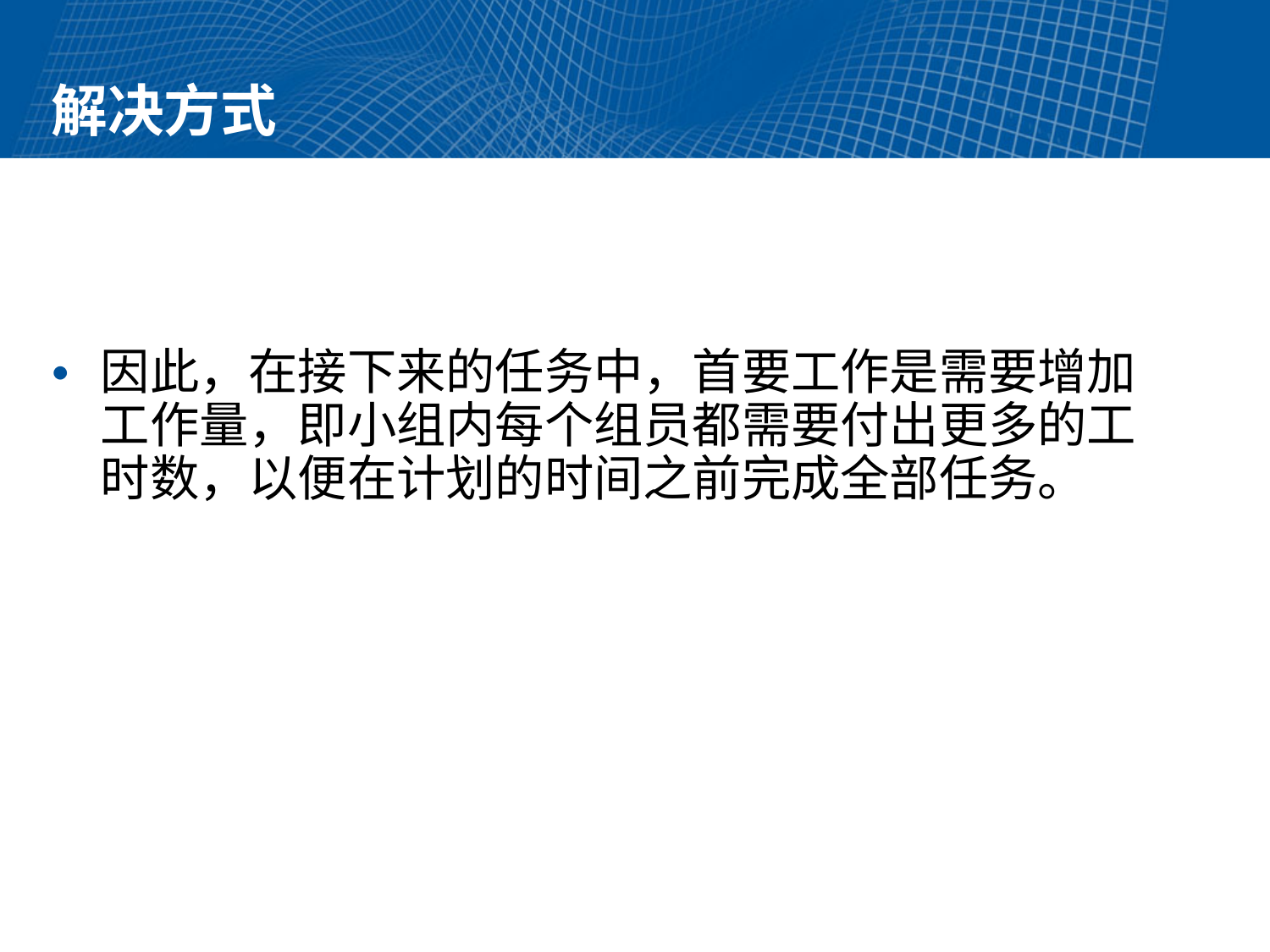

# 解决方式

因此，在接下来的任务中，首要工作是需要增加工作量，即小组内每个组员都需要付出更多的工时数，以便在计划的时间之前完成全部任务。